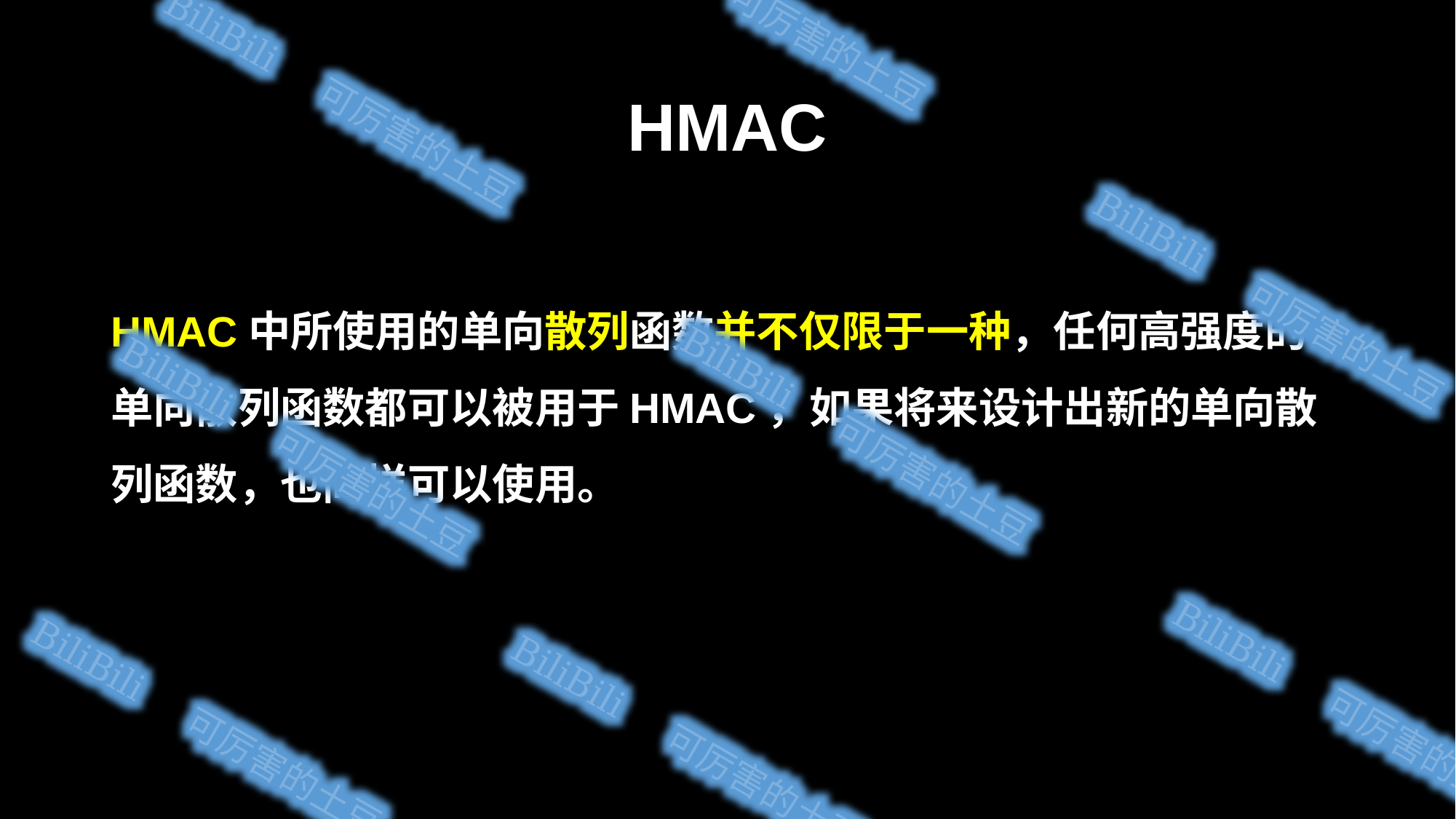

BiliBili    可厉害的土豆
# HMAC
BiliBili    可厉害的土豆
BiliBili    可厉害的土豆
HMAC中所使用的单向散列函数并不仅限于一种，任何高强度的单向散列函数都可以被用于HMAC，如果将来设计出新的单向散列函数，也同样可以使用。
BiliBili    可厉害的土豆
BiliBili    可厉害的土豆
BiliBili    可厉害的土豆
BiliBili    可厉害的土豆
BiliBili    可厉害的土豆